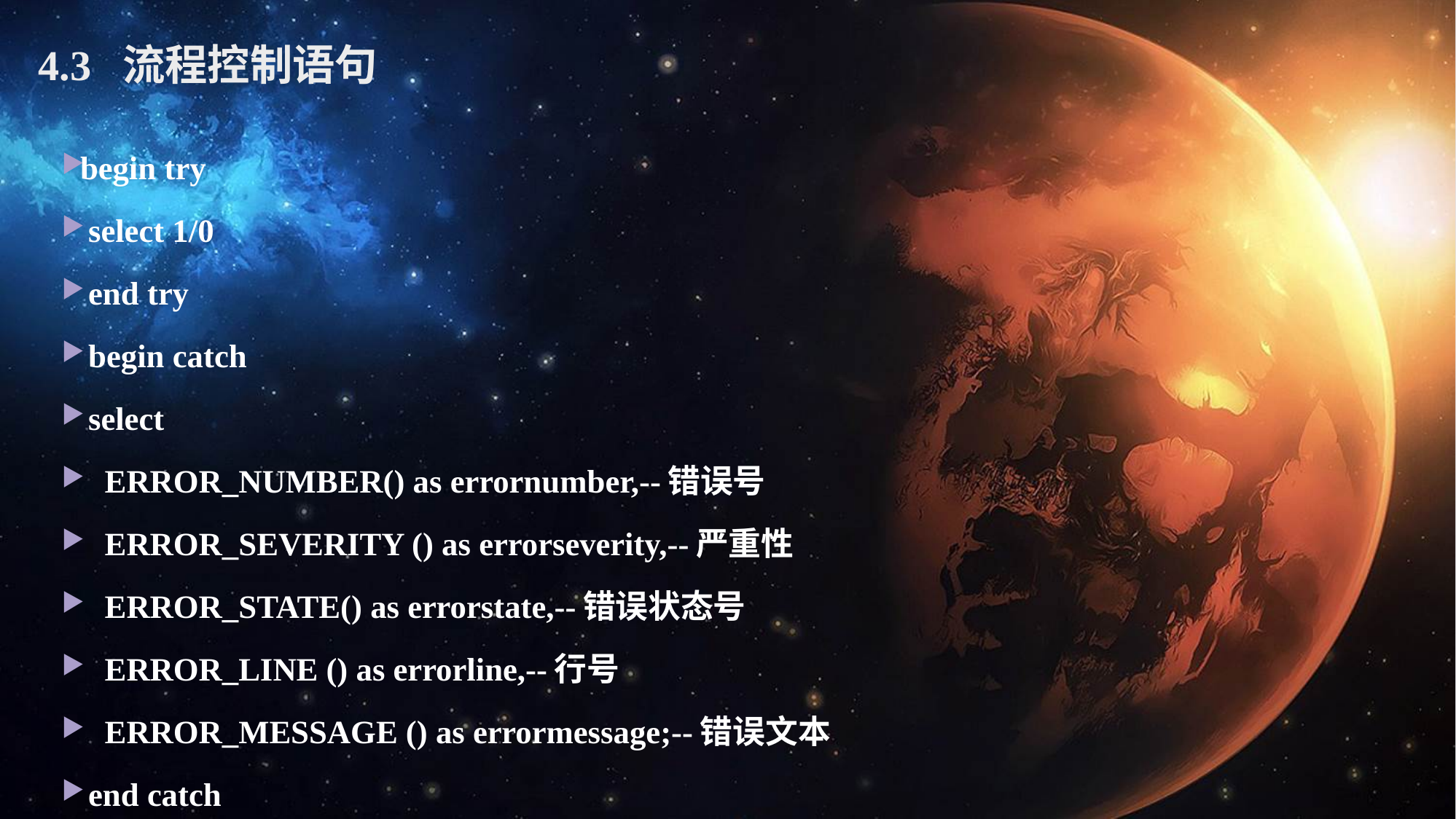

4.3  流程控制语句
begin try
 select 1/0
 end try
 begin catch
 select
   ERROR_NUMBER() as errornumber,--错误号
   ERROR_SEVERITY () as errorseverity,--严重性
   ERROR_STATE() as errorstate,--错误状态号
   ERROR_LINE () as errorline,--行号
   ERROR_MESSAGE () as errormessage;--错误文本
 end catch